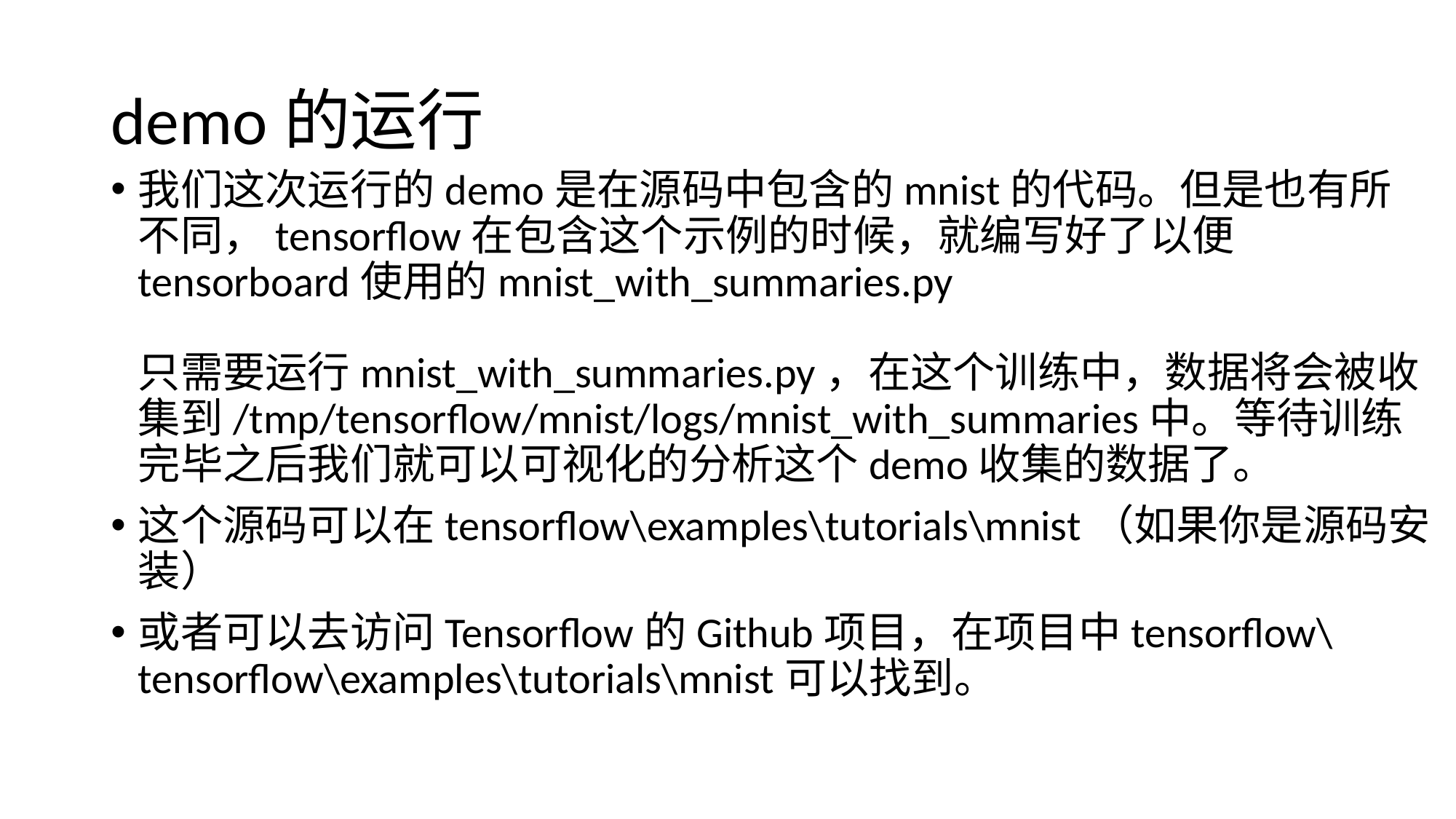

# demo的运行
我们这次运行的demo是在源码中包含的mnist的代码。但是也有所不同，tensorflow在包含这个示例的时候，就编写好了以便tensorboard使用的mnist_with_summaries.py
只需要运行mnist_with_summaries.py，在这个训练中，数据将会被收集到/tmp/tensorflow/mnist/logs/mnist_with_summaries中。等待训练完毕之后我们就可以可视化的分析这个demo收集的数据了。
这个源码可以在tensorflow\examples\tutorials\mnist（如果你是源码安装）
或者可以去访问Tensorflow的Github项目，在项目中tensorflow\tensorflow\examples\tutorials\mnist可以找到。